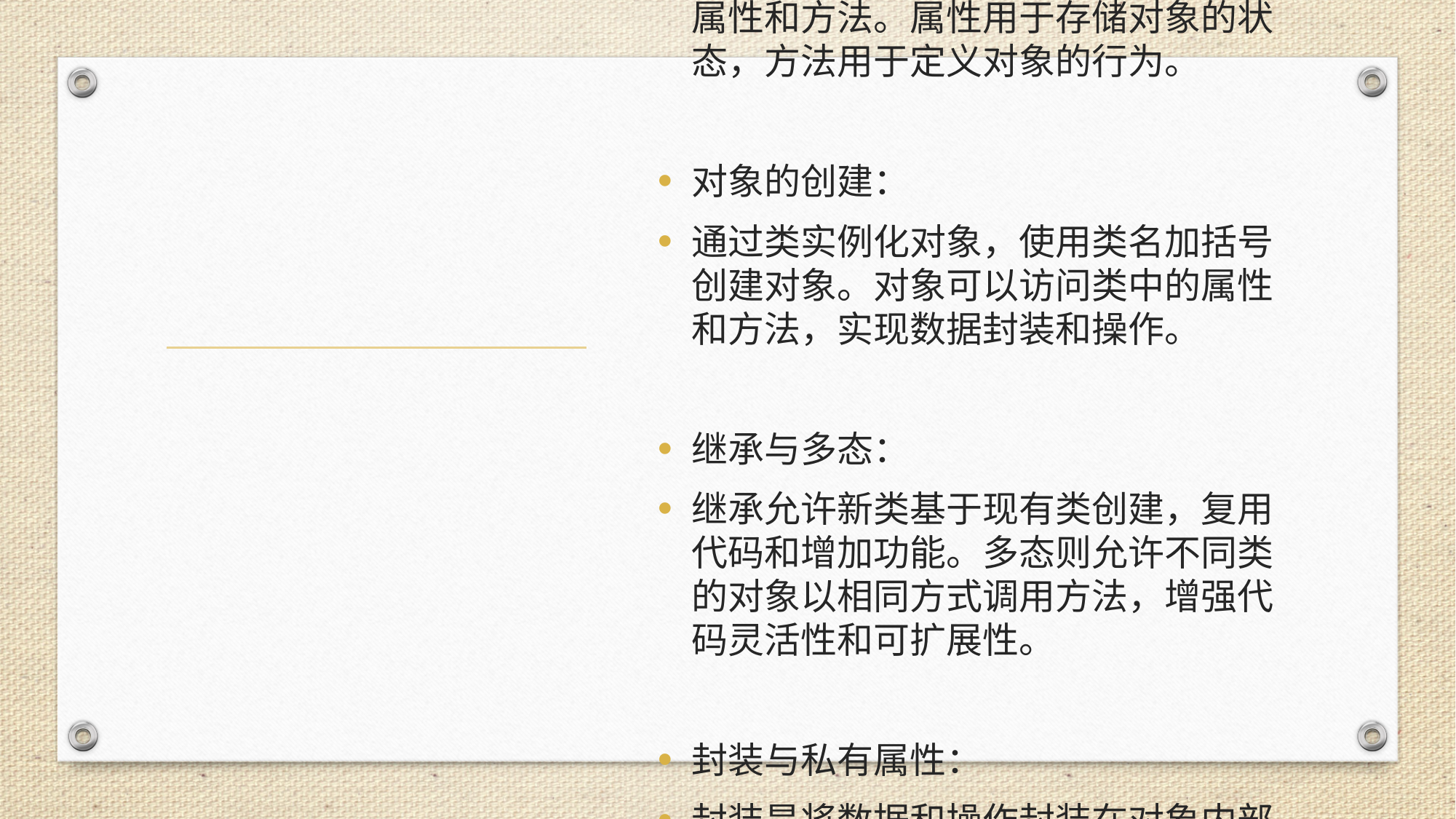

类的定义：
在Python中，类是对象的蓝图。使用关键字class定义类，类内部可以包含属性和方法。属性用于存储对象的状态，方法用于定义对象的行为。

对象的创建：
通过类实例化对象，使用类名加括号创建对象。对象可以访问类中的属性和方法，实现数据封装和操作。

继承与多态：
继承允许新类基于现有类创建，复用代码和增加功能。多态则允许不同类的对象以相同方式调用方法，增强代码灵活性和可扩展性。

封装与私有属性：
封装是将数据和操作封装在对象内部，限制外部访问。通过在属性名前加双下划线实现私有属性，保护对象的内部状态，增强安全性。
#